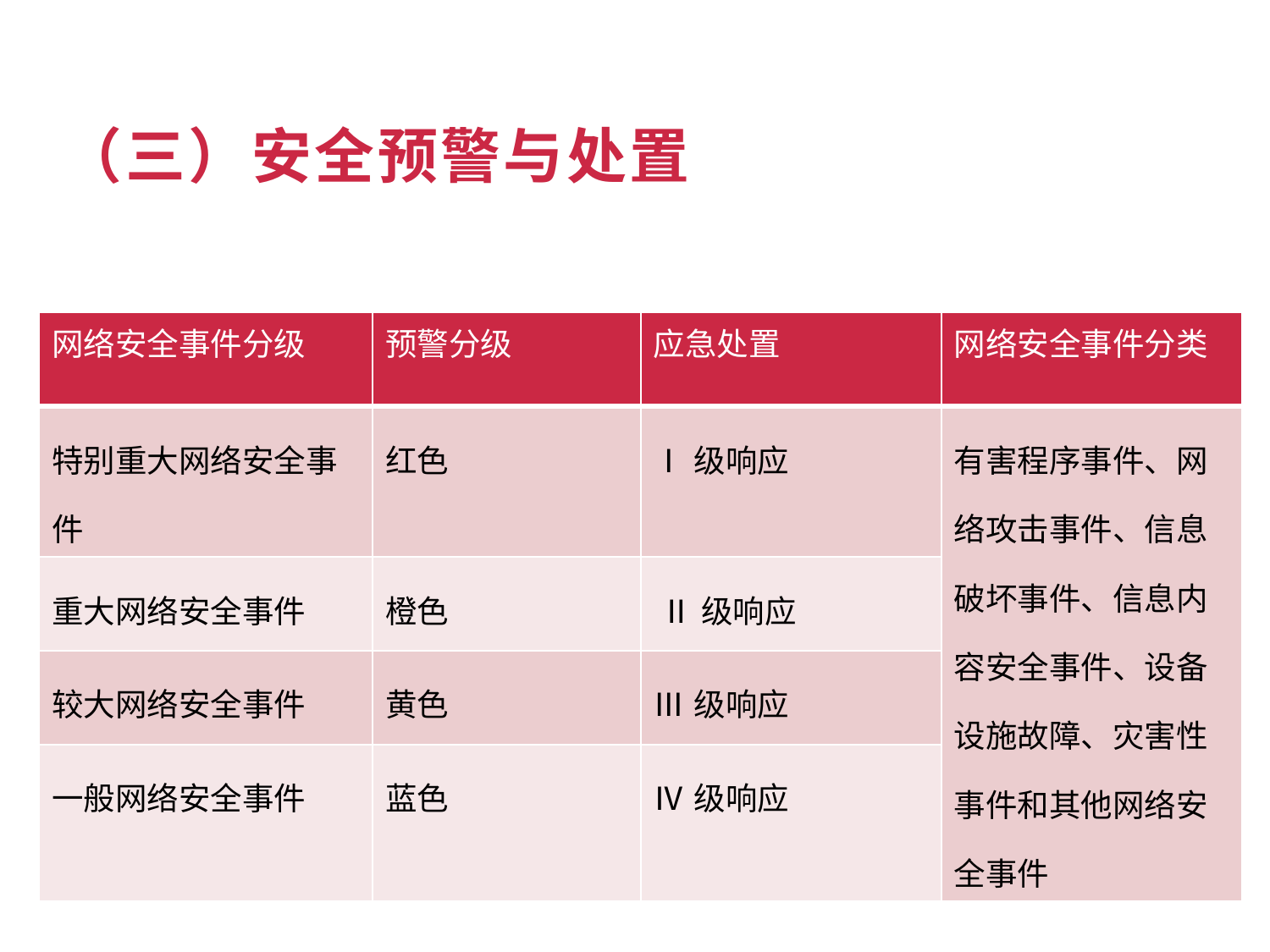

（三）安全预警与处置
| 网络安全事件分级 | 预警分级 | 应急处置 | 网络安全事件分类 |
| --- | --- | --- | --- |
| 特别重大网络安全事件 | 红色 | Ⅰ级响应 | 有害程序事件、网络攻击事件、信息破坏事件、信息内容安全事件、设备设施故障、灾害性事件和其他网络安全事件 |
| 重大网络安全事件 | 橙色 | Ⅱ级响应 |  |
| 较大网络安全事件 | 黄色 | Ⅲ级响应 |  |
| 一般网络安全事件 | 蓝色 | Ⅳ级响应 |  |